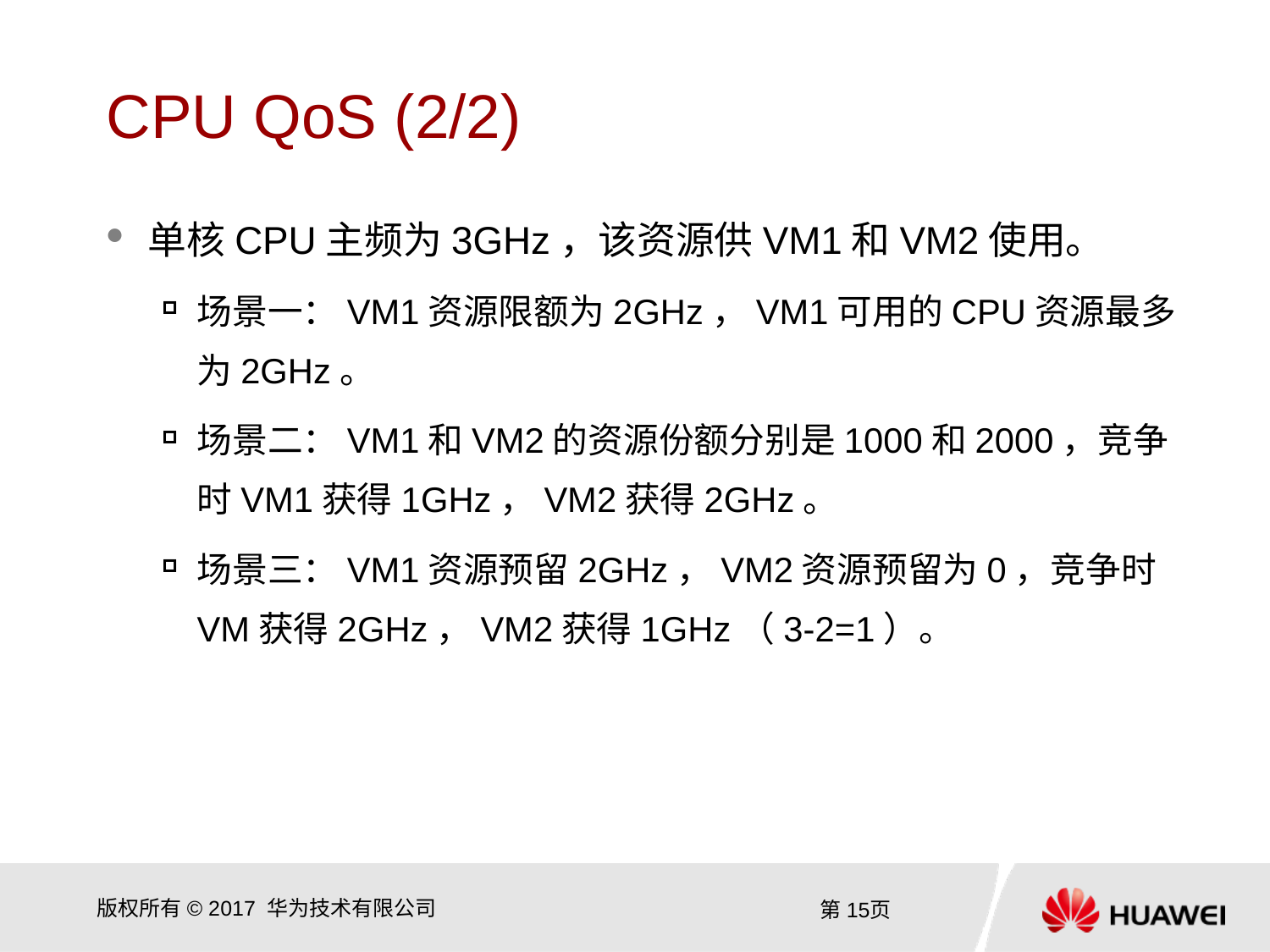

# CPU QoS (2/2)
单核CPU主频为3GHz，该资源供VM1和VM2使用。
场景一：VM1资源限额为2GHz，VM1可用的CPU资源最多为2GHz。
场景二：VM1和VM2的资源份额分别是1000和2000，竞争时VM1获得1GHz，VM2获得2GHz。
场景三：VM1资源预留2GHz，VM2资源预留为0，竞争时VM获得2GHz，VM2获得1GHz（3-2=1）。